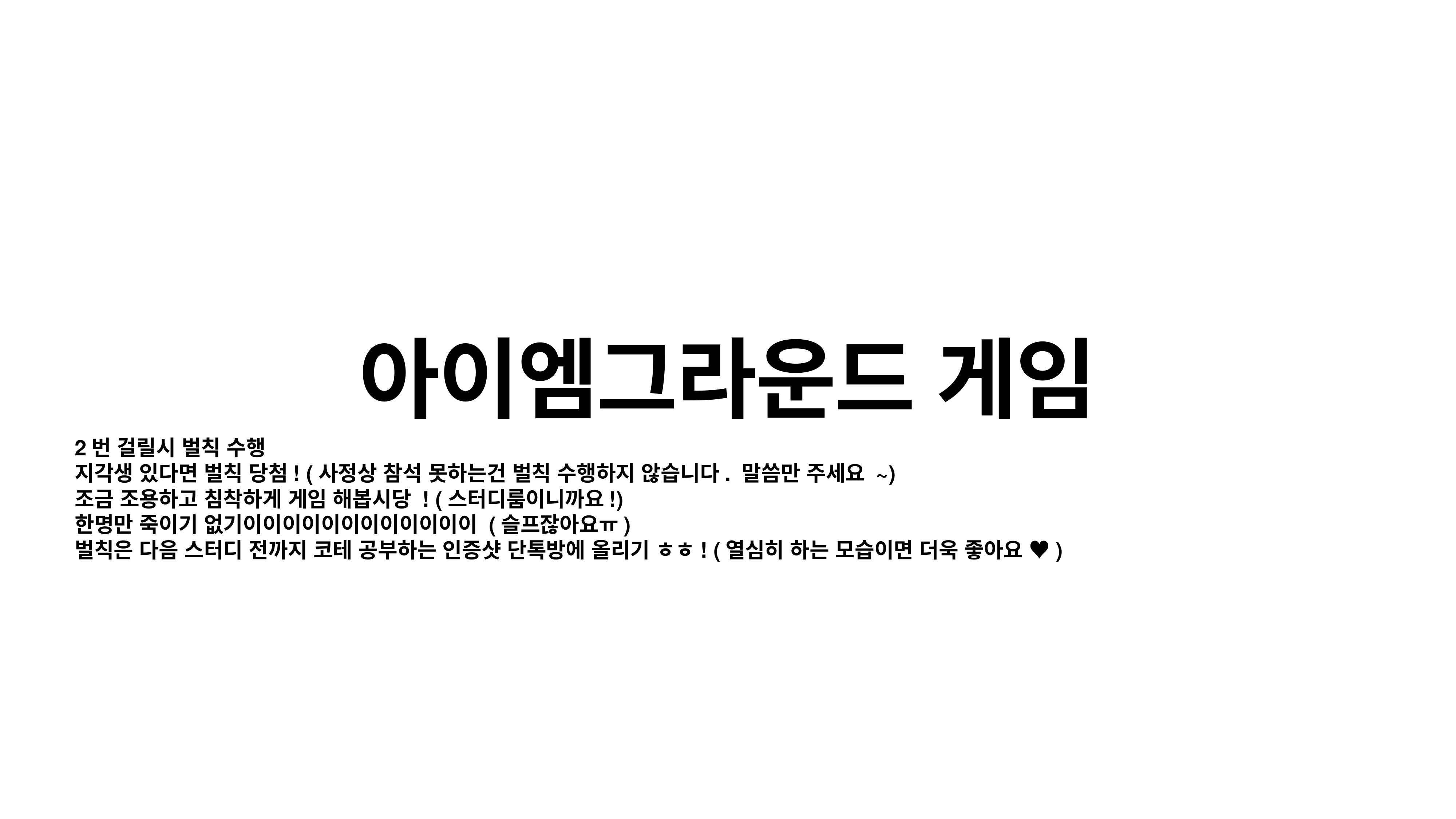

아이엠그라운드 게임
2번 걸릴시 벌칙 수행
지각생 있다면 벌칙 당첨! (사정상 참석 못하는건 벌칙 수행하지 않습니다. 말씀만 주세요 ~)
조금 조용하고 침착하게 게임 해봅시당 ! (스터디룸이니까요!)
한명만 죽이기 없기이이이이이이이이이이이이 (슬프잖아요ㅠ)
벌칙은 다음 스터디 전까지 코테 공부하는 인증샷 단톡방에 올리기 ㅎㅎ! (열심히 하는 모습이면 더욱 좋아요 ♥)